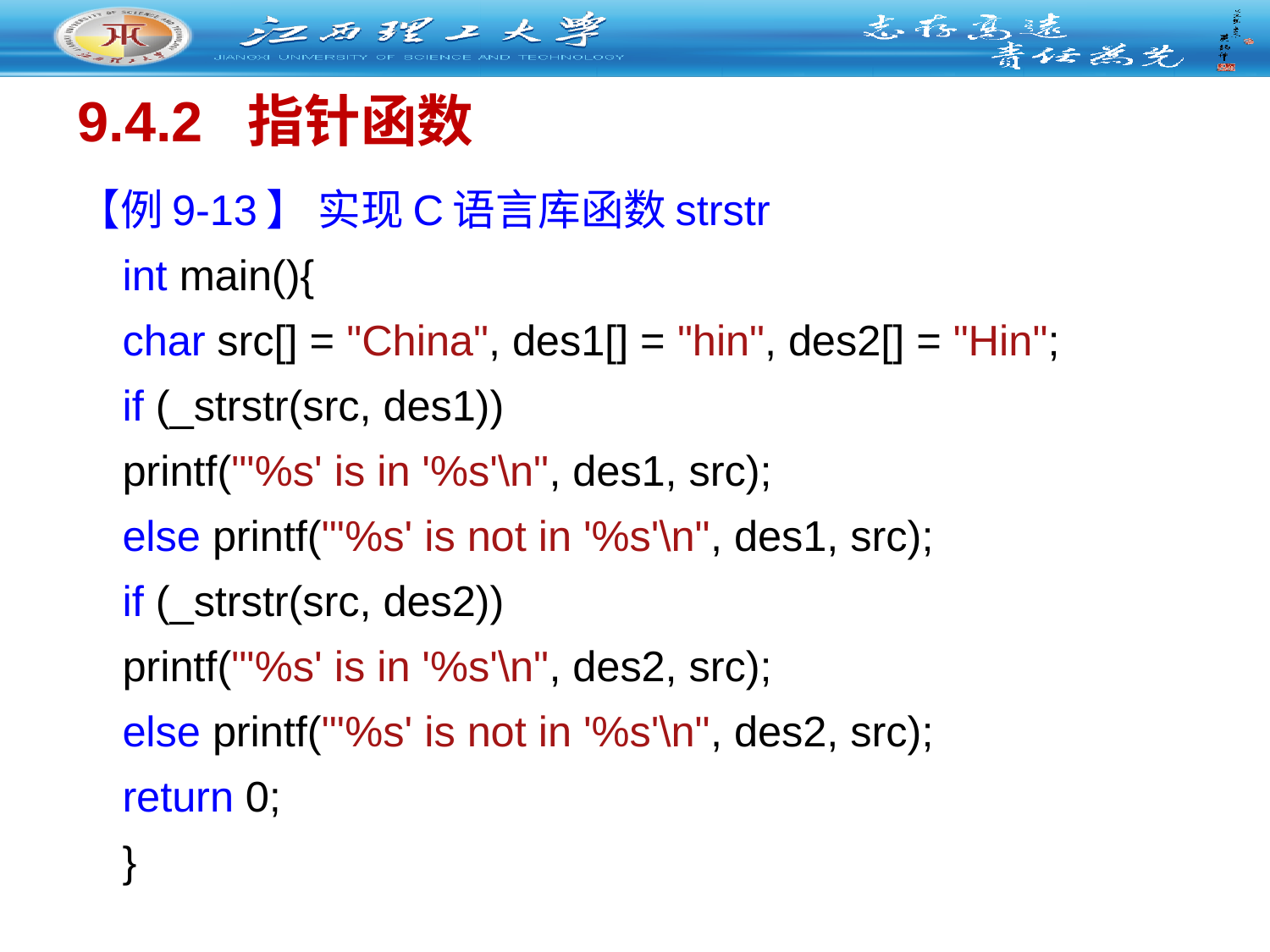

# 9.4.2  指针函数
【例9-13】 实现C语言库函数strstr
int main(){
char src[] = "China", des1[] = "hin", des2[] = "Hin";
if (_strstr(src, des1))
printf("'%s' is in '%s'\n", des1, src);
else printf("'%s' is not in '%s'\n", des1, src);
if (_strstr(src, des2))
printf("'%s' is in '%s'\n", des2, src);
else printf("'%s' is not in '%s'\n", des2, src);
return 0;
}